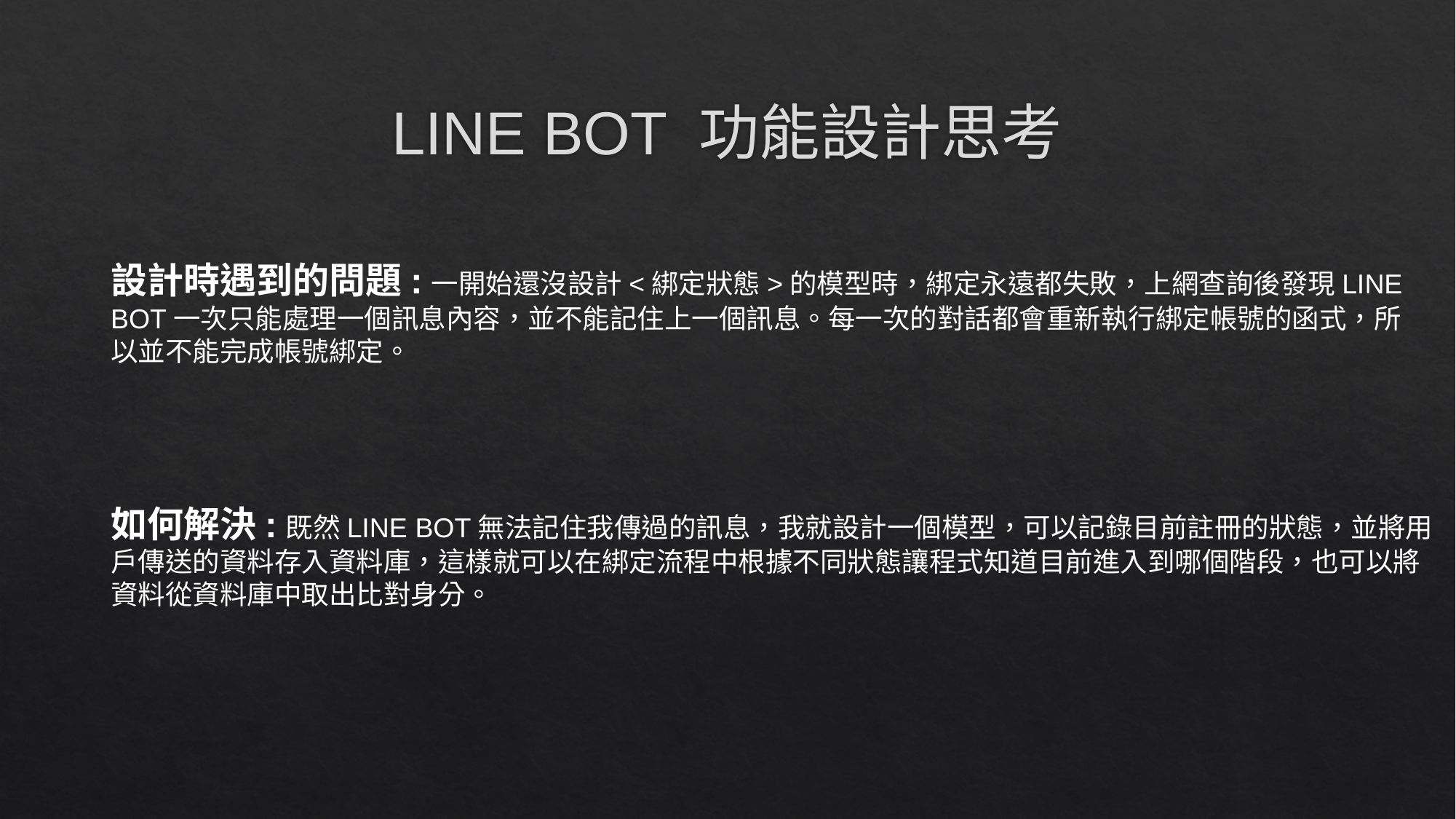

# LINE BOT 功能設計思考
設計時遇到的問題:一開始還沒設計<綁定狀態>的模型時，綁定永遠都失敗，上網查詢後發現LINE BOT一次只能處理一個訊息內容，並不能記住上一個訊息。每一次的對話都會重新執行綁定帳號的函式，所以並不能完成帳號綁定。
如何解決:既然LINE BOT無法記住我傳過的訊息，我就設計一個模型，可以記錄目前註冊的狀態，並將用戶傳送的資料存入資料庫，這樣就可以在綁定流程中根據不同狀態讓程式知道目前進入到哪個階段，也可以將資料從資料庫中取出比對身分。